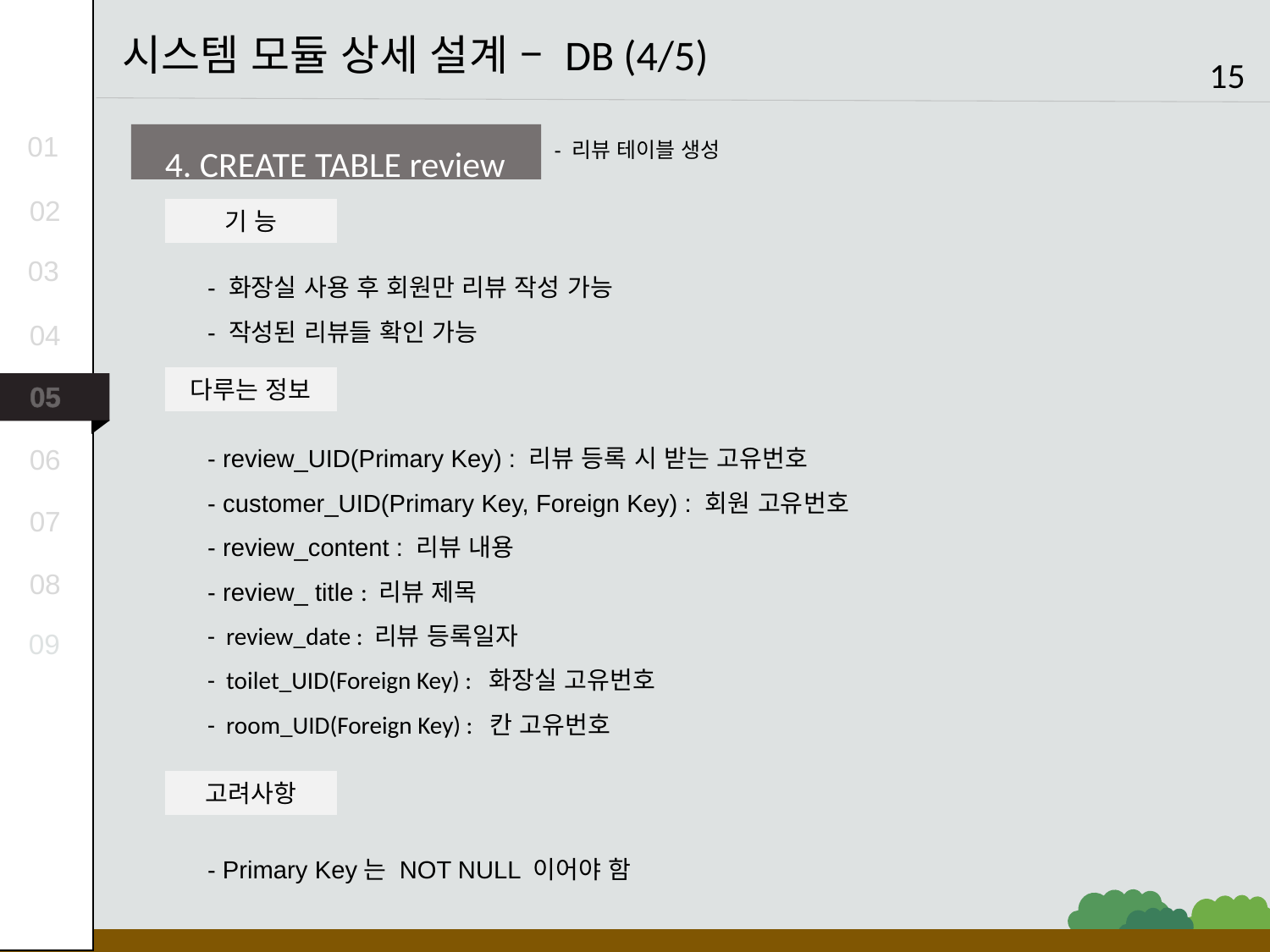

시스템 모듈 상세 설계 – DB (4/5)
15
4. CREATE TABLE review

- 리뷰 테이블 생성
기 능
- 화장실 사용 후 회원만 리뷰 작성 가능
- 작성된 리뷰들 확인 가능
다루는 정보
- review_UID(Primary Key) : 리뷰 등록 시 받는 고유번호
- customer_UID(Primary Key, Foreign Key) : 회원 고유번호
- review_content : 리뷰 내용
- review_ title : 리뷰 제목
-  review_date : 리뷰 등록일자
-  toilet_UID(Foreign Key) :  화장실 고유번호
-  room_UID(Foreign Key) :  칸 고유번호
01
02
03

04
05

06
07
08
09
고려사항
- Primary Key는 NOT NULL 이어야 함